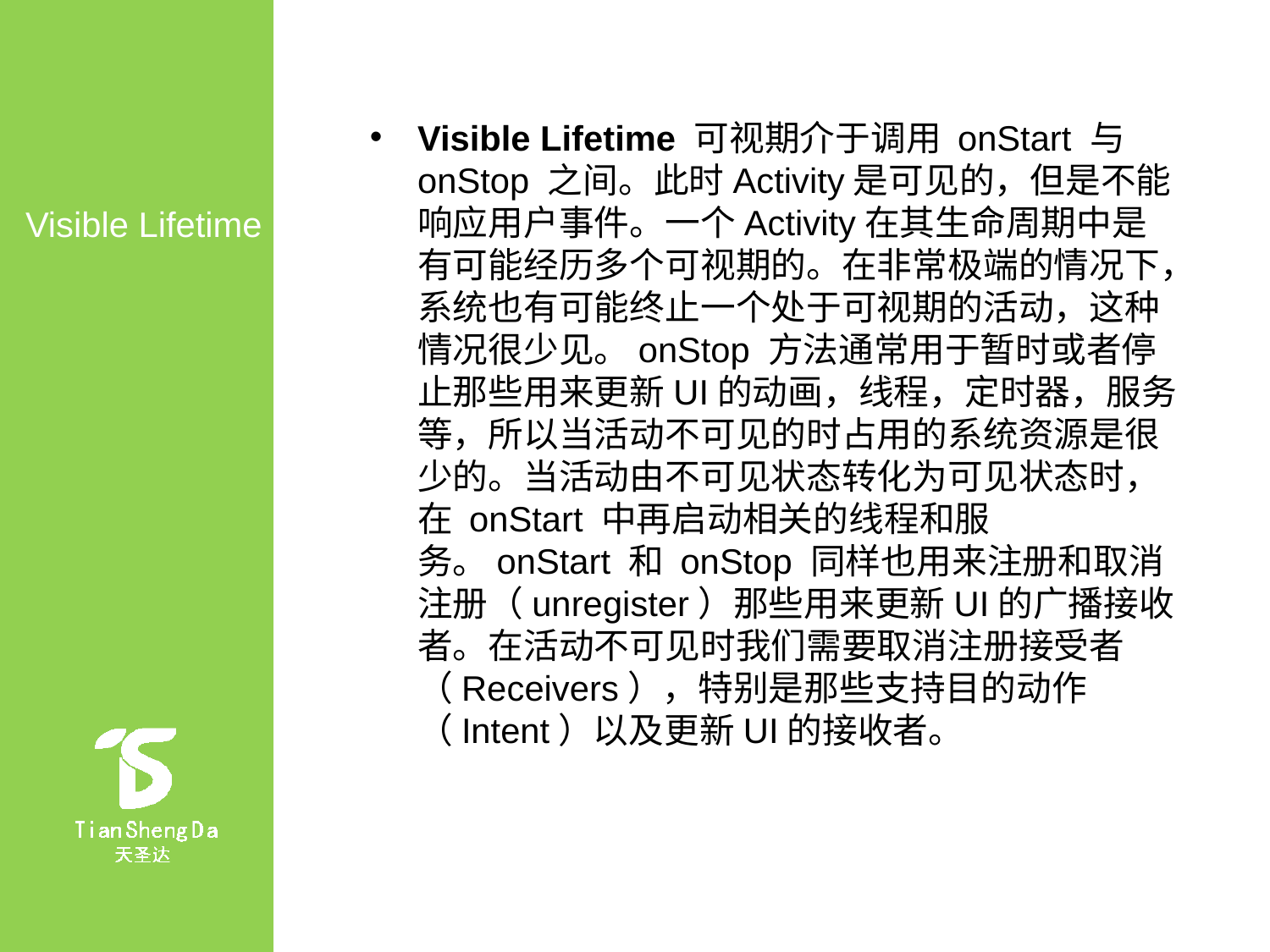

Visible Lifetime 可视期介于调用 onStart 与 onStop 之间。此时Activity是可见的，但是不能响应用户事件。一个Activity在其生命周期中是有可能经历多个可视期的。在非常极端的情况下，系统也有可能终止一个处于可视期的活动，这种情况很少见。onStop 方法通常用于暂时或者停止那些用来更新UI的动画，线程，定时器，服务等，所以当活动不可见的时占用的系统资源是很少的。当活动由不可见状态转化为可见状态时，在 onStart 中再启动相关的线程和服务。onStart 和 onStop 同样也用来注册和取消注册（unregister）那些用来更新UI的广播接收者。在活动不可见时我们需要取消注册接受者（Receivers），特别是那些支持目的动作（Intent）以及更新UI的接收者。

# Visible Lifetime